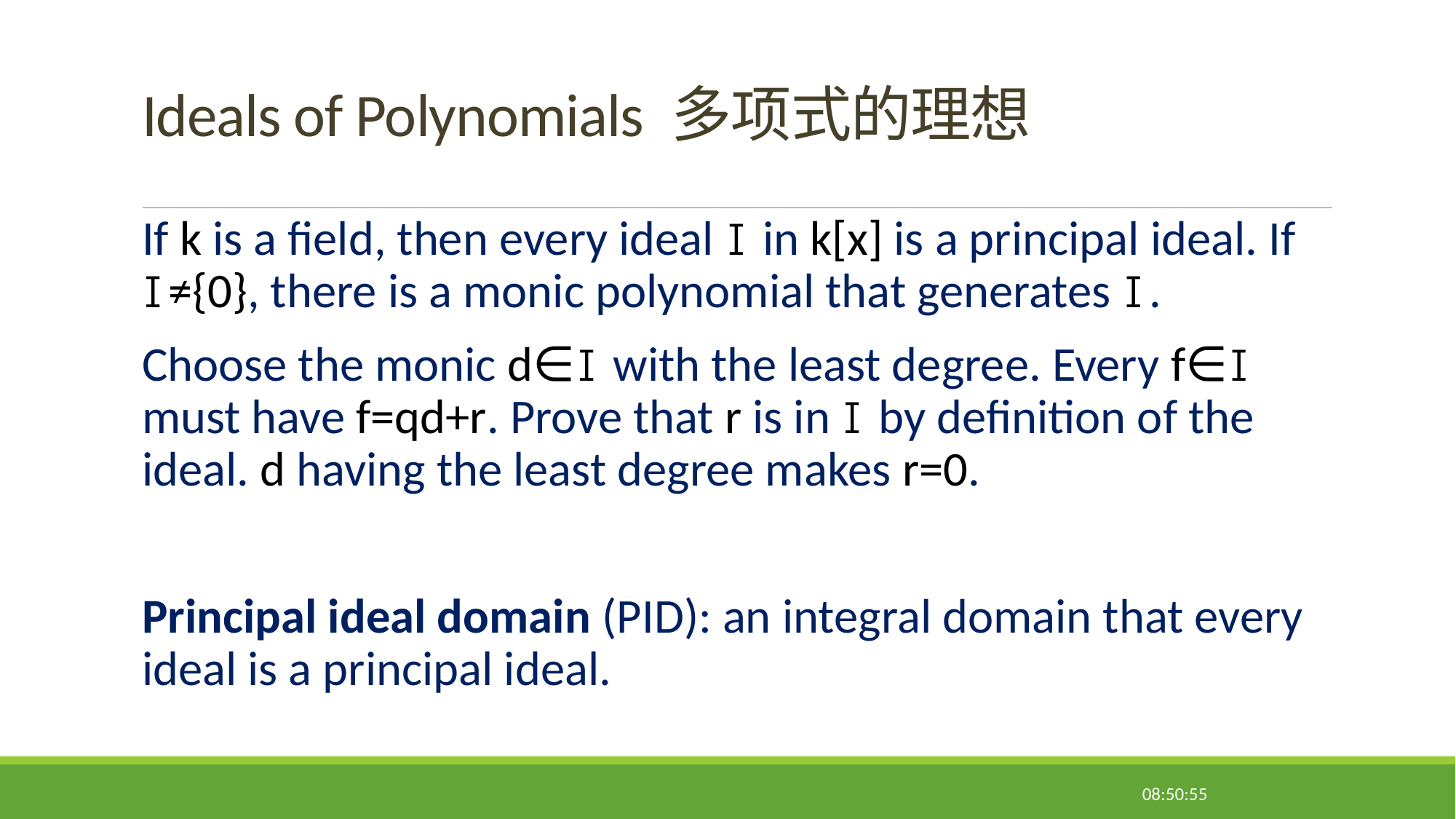

# Ideals of Polynomials 多项式的理想
If k is a field, then every ideal I in k[x] is a principal ideal. If I≠{0}, there is a monic polynomial that generates I.
Choose the monic d∈I with the least degree. Every f∈I must have f=qd+r. Prove that r is in I by definition of the ideal. d having the least degree makes r=0.

Principal ideal domain (PID): an integral domain that every ideal is a principal ideal.
08:50:55